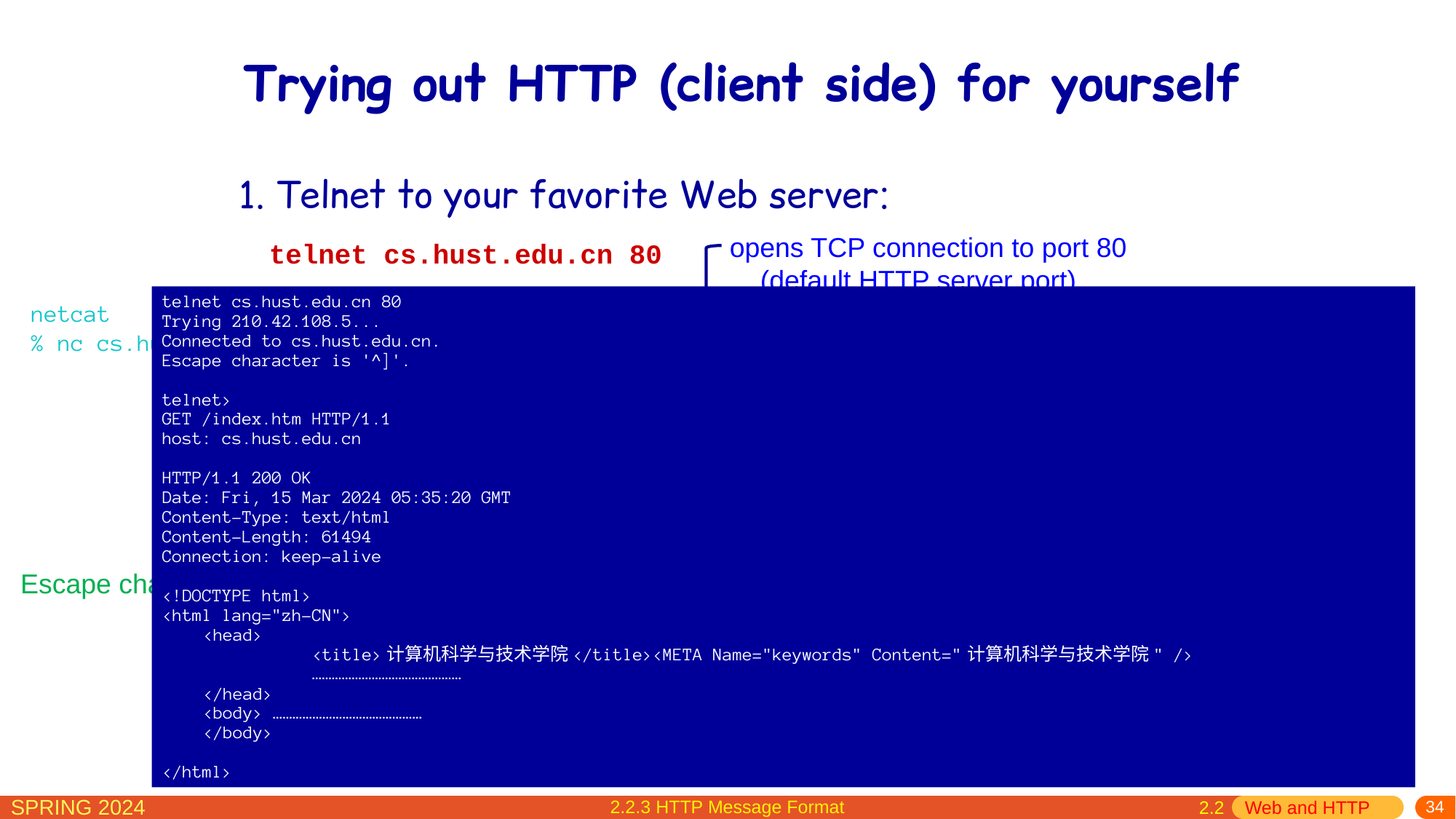

# Trying out HTTP (client side) for yourself
1. Telnet to your favorite Web server:

opens TCP connection to port 80
    (default HTTP server port)
     at cs.hust.edu.cn.
anything typed in will be sent
     to port 80 at cs.hust.edu.cn
telnet cs.hust.edu.cn 80

telnet cs.hust.edu.cn 80
Trying 210.42.108.5...
Connected to cs.hust.edu.cn.
Escape character is '^]'.

telnet>
GET /index.htm HTTP/1.1
host: cs.hust.edu.cn

HTTP/1.1 200 OK
Date: Fri, 15 Mar 2024 05:35:20 GMT
Content-Type: text/html
Content-Length: 61494
Connection: keep-alive

﻿<!DOCTYPE html>
<html lang="zh-CN">
	<head>
		<title>计算机科学与技术学院</title><META Name="keywords" Content="计算机科学与技术学院" />
		………………………………………
	</head>
	<body> ………………………………………
	</body>

</html>
netcat
% nc cs.hust.edu.cn 80
2. type in a GET HTTP request:

GET /index.htm HTTP/1.1
host: cs.hust.edu.cn
by typing this in (hit carriage
return twice), you send
this minimal (but complete)
GET request to HTTP server

Escape character: ctrl + ]
3. look at response message sent by HTTP server!
(or use Wireshark to look at captured HTTP request/response)
2.2.3 HTTP Message Format
 2.2    Web and HTTP